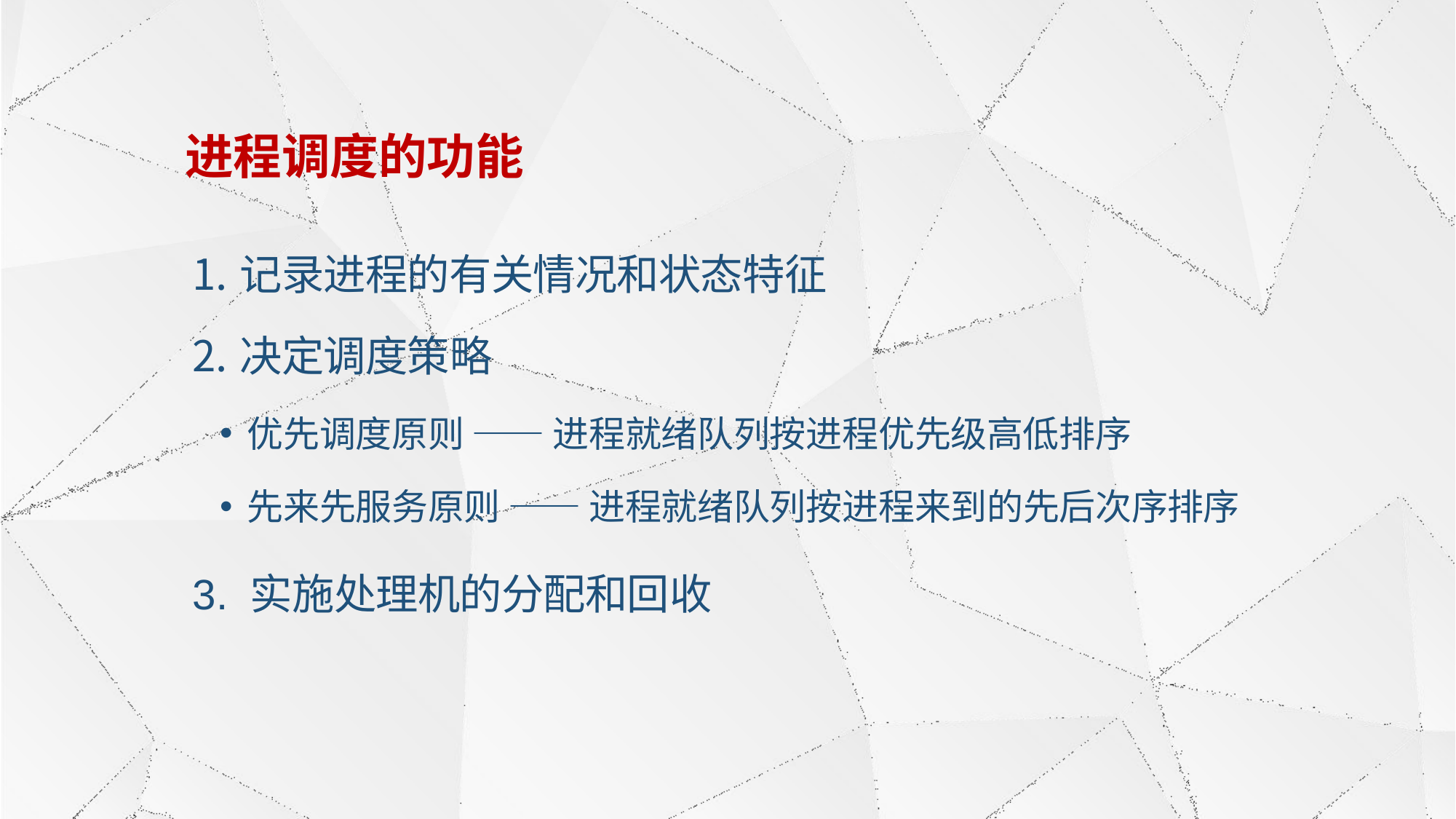

# 进程调度的功能
记录进程的有关情况和状态特征
决定调度策略
优先调度原则 —— 进程就绪队列按进程优先级高低排序
先来先服务原则 —— 进程就绪队列按进程来到的先后次序排序
3. 实施处理机的分配和回收